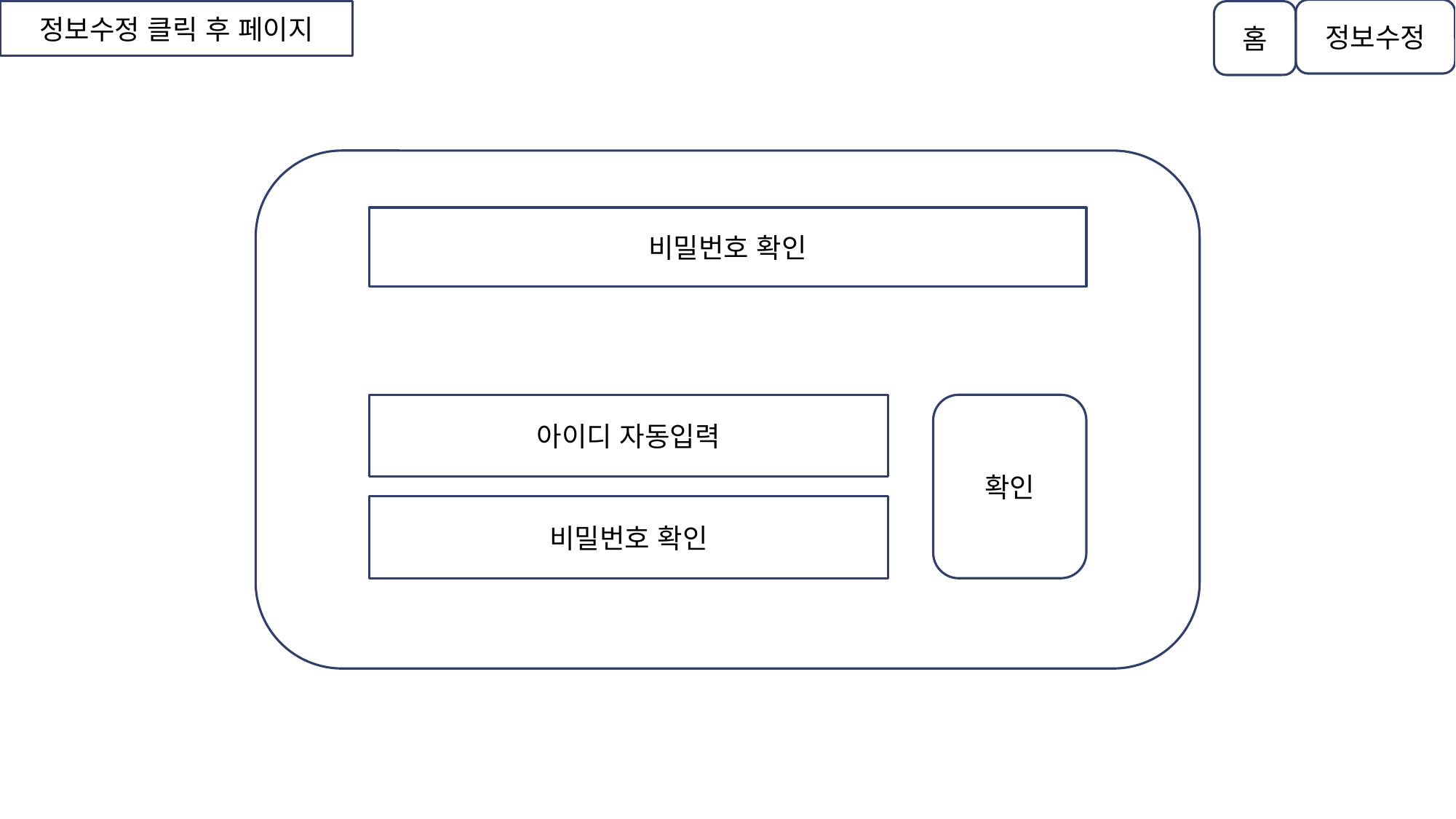

정보수정
홈
정보수정 클릭 후 페이지

비밀번호 확인
확인
아이디 자동입력
비밀번호 확인